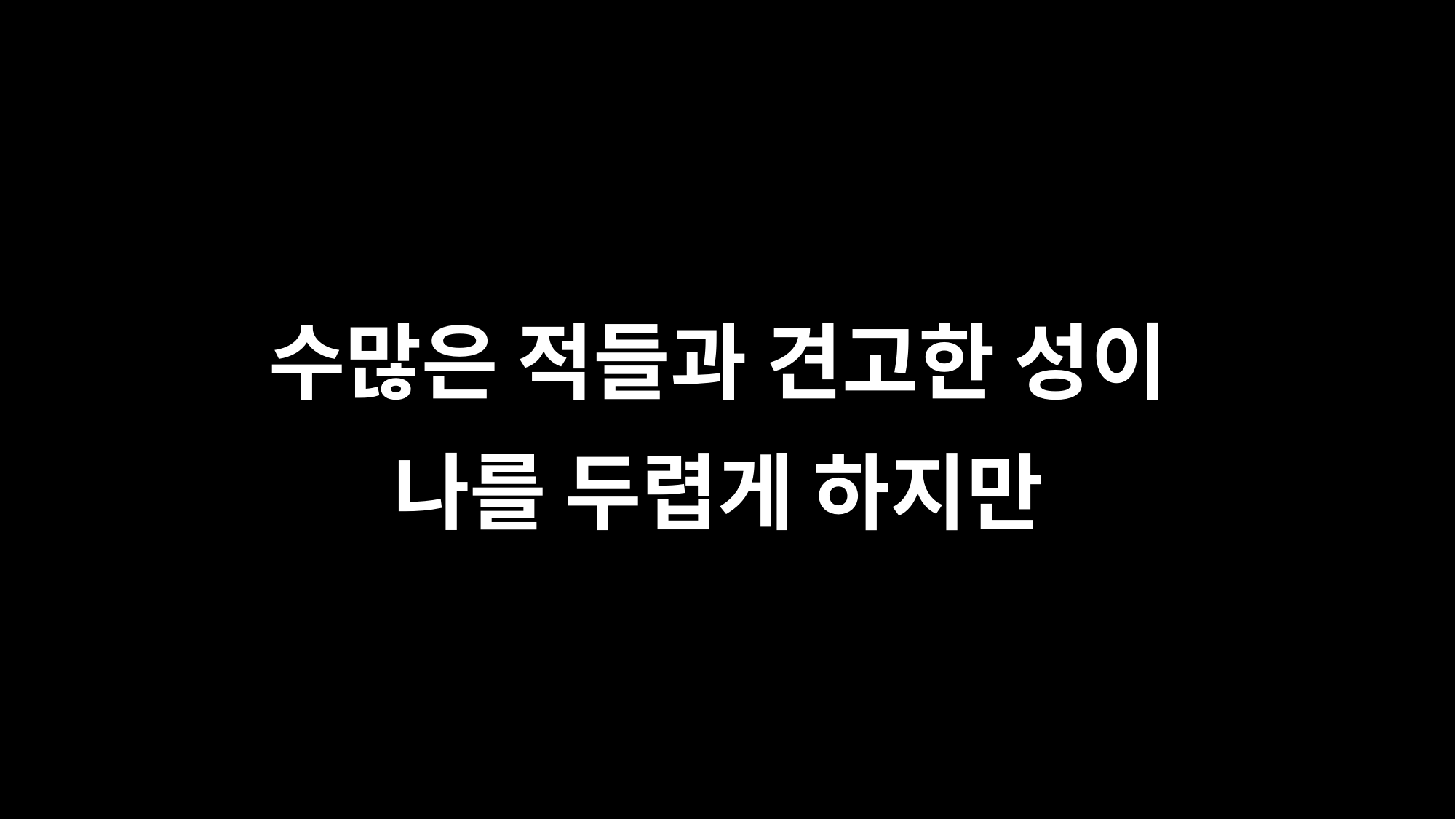

수많은 적들과 견고한 성이
나를 두렵게 하지만